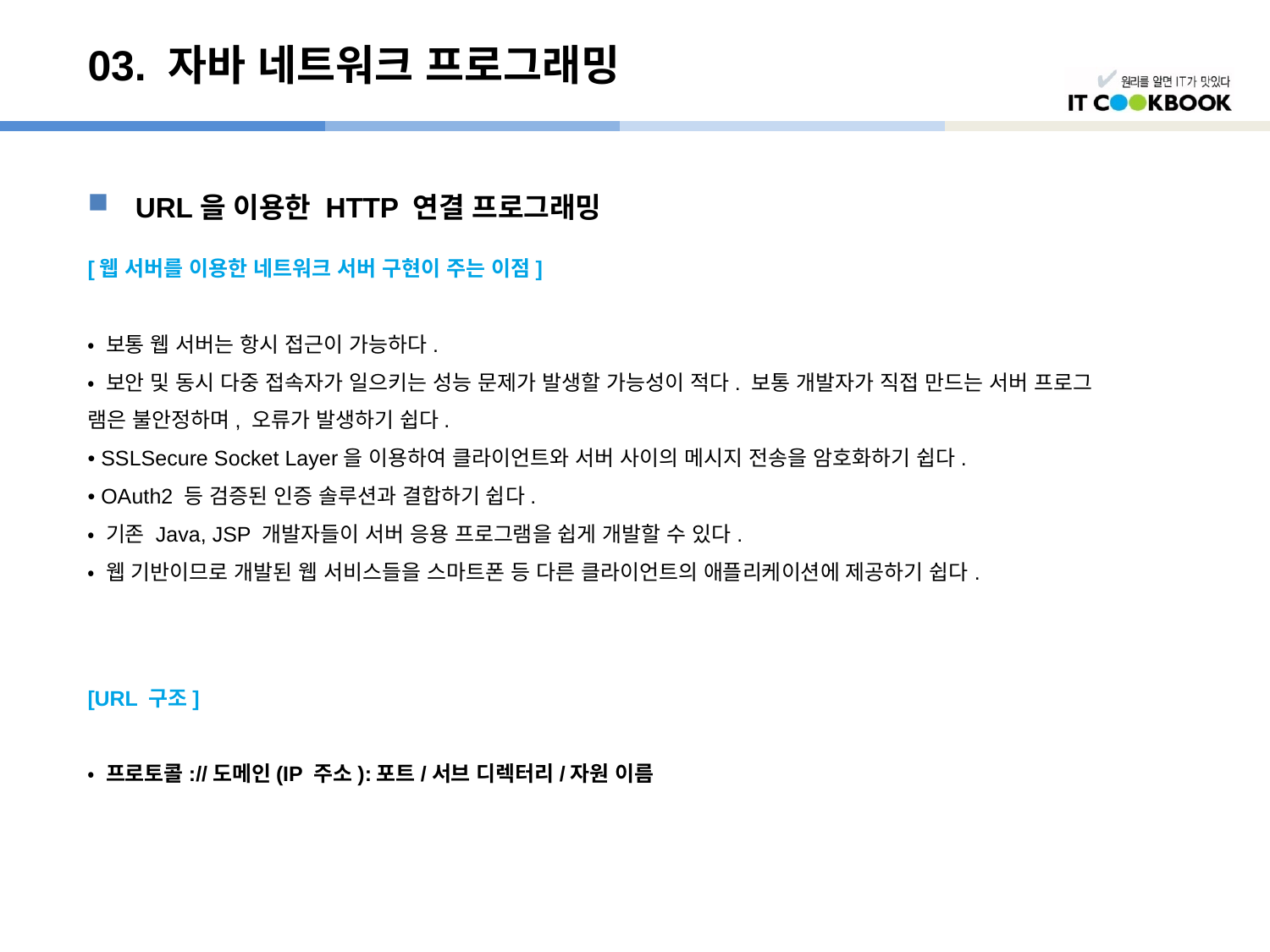

# 03. 자바 네트워크 프로그래밍
URL을 이용한 HTTP 연결 프로그래밍
[웹 서버를 이용한 네트워크 서버 구현이 주는 이점]

• 보통 웹 서버는 항시 접근이 가능하다.
• 보안 및 동시 다중 접속자가 일으키는 성능 문제가 발생할 가능성이 적다. 보통 개발자가 직접 만드는 서버 프로그
램은 불안정하며, 오류가 발생하기 쉽다.
• SSLSecure Socket Layer을 이용하여 클라이언트와 서버 사이의 메시지 전송을 암호화하기 쉽다.
• OAuth2 등 검증된 인증 솔루션과 결합하기 쉽다.
• 기존 Java, JSP 개발자들이 서버 응용 프로그램을 쉽게 개발할 수 있다.
• 웹 기반이므로 개발된 웹 서비스들을 스마트폰 등 다른 클라이언트의 애플리케이션에 제공하기 쉽다.
[URL 구조]

• 프로토콜://도메인(IP 주소):포트/서브 디렉터리/자원 이름